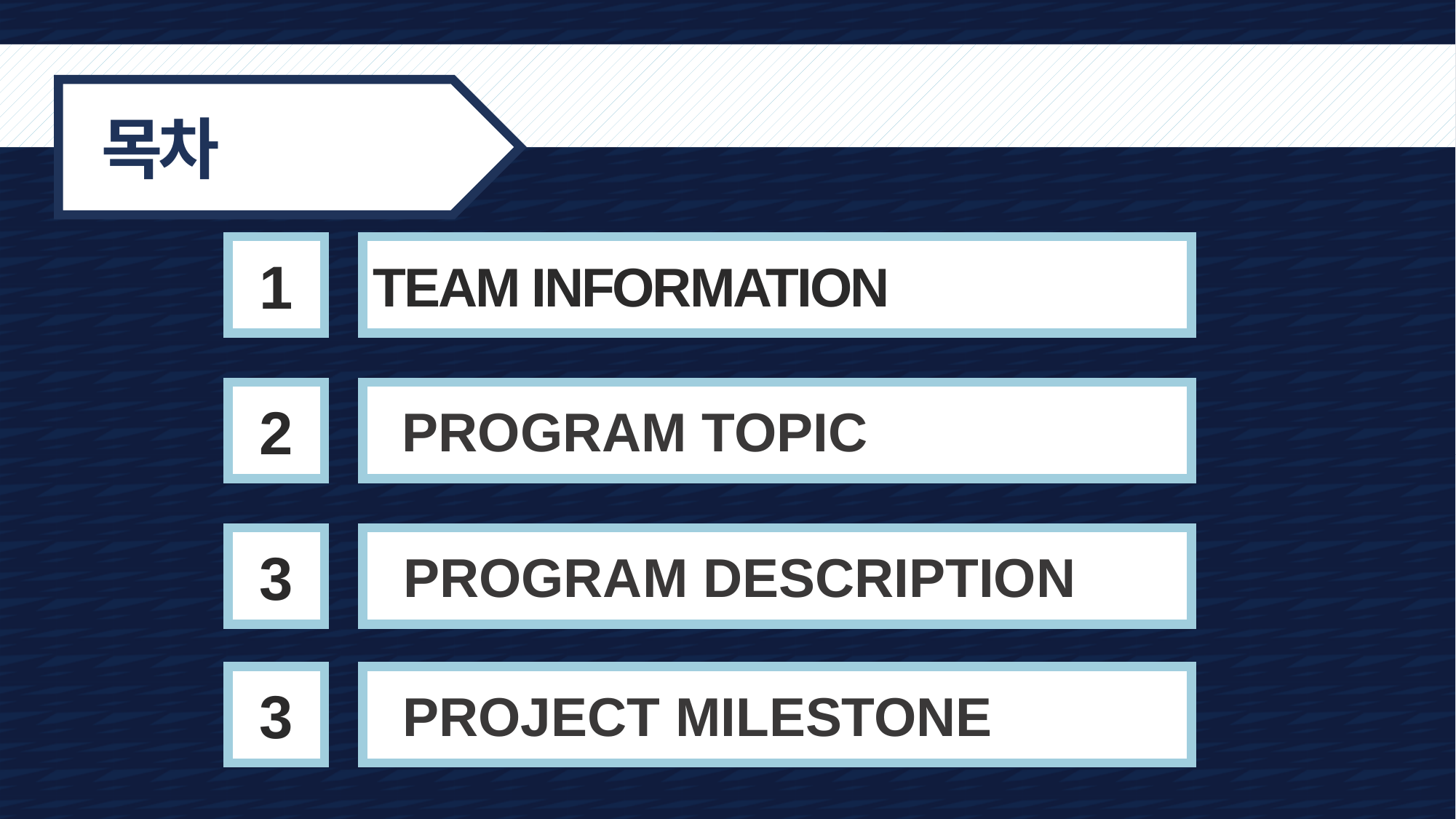

목차
TEAM INFORMATION
1

2
PROGRAM TOPIC

3
PROGRAM DESCRIPTION

3
PROJECT MILESTONE